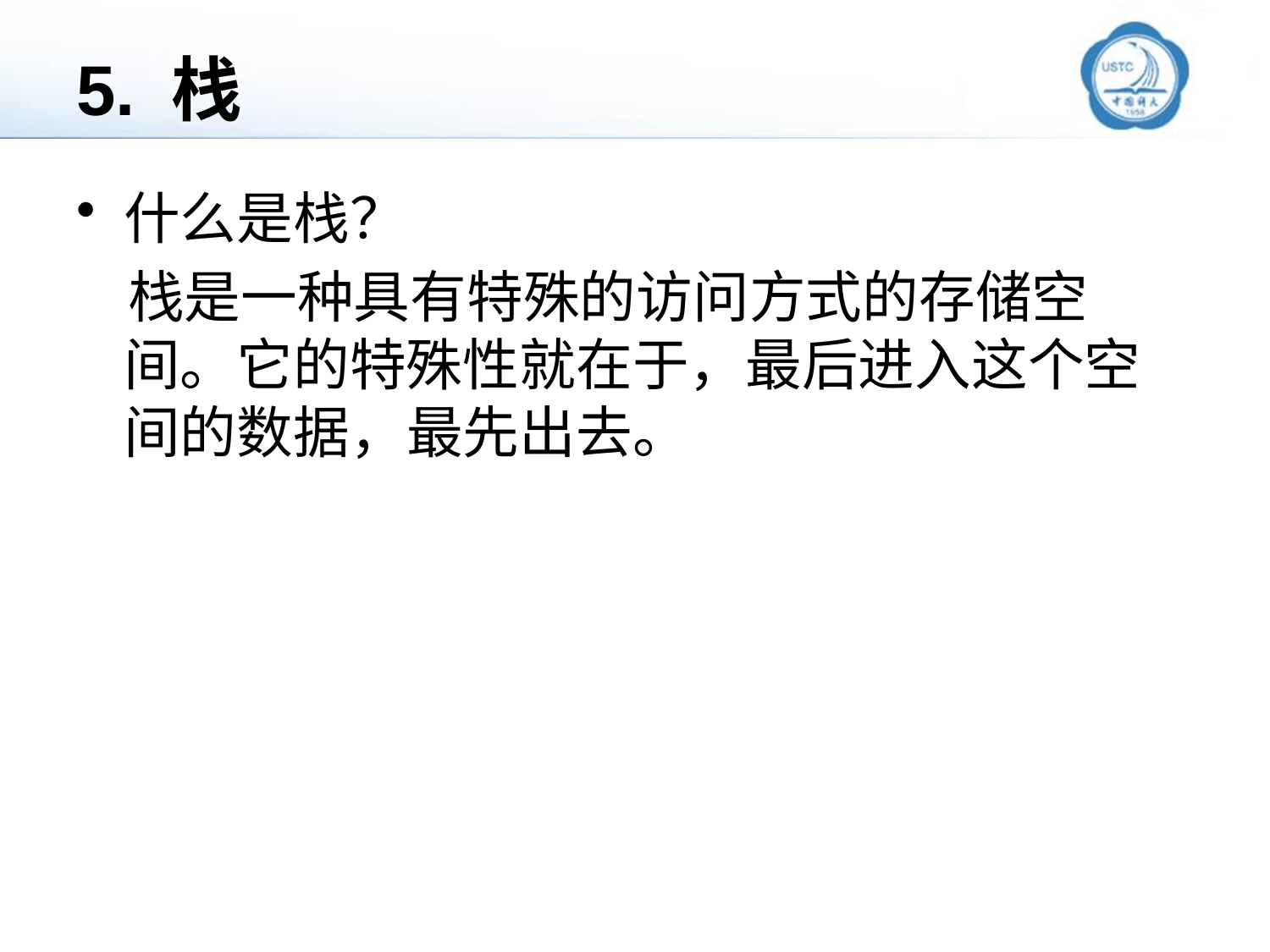

# 5. 栈
什么是栈？
   栈是一种具有特殊的访问方式的存储空间。它的特殊性就在于，最后进入这个空间的数据，最先出去。